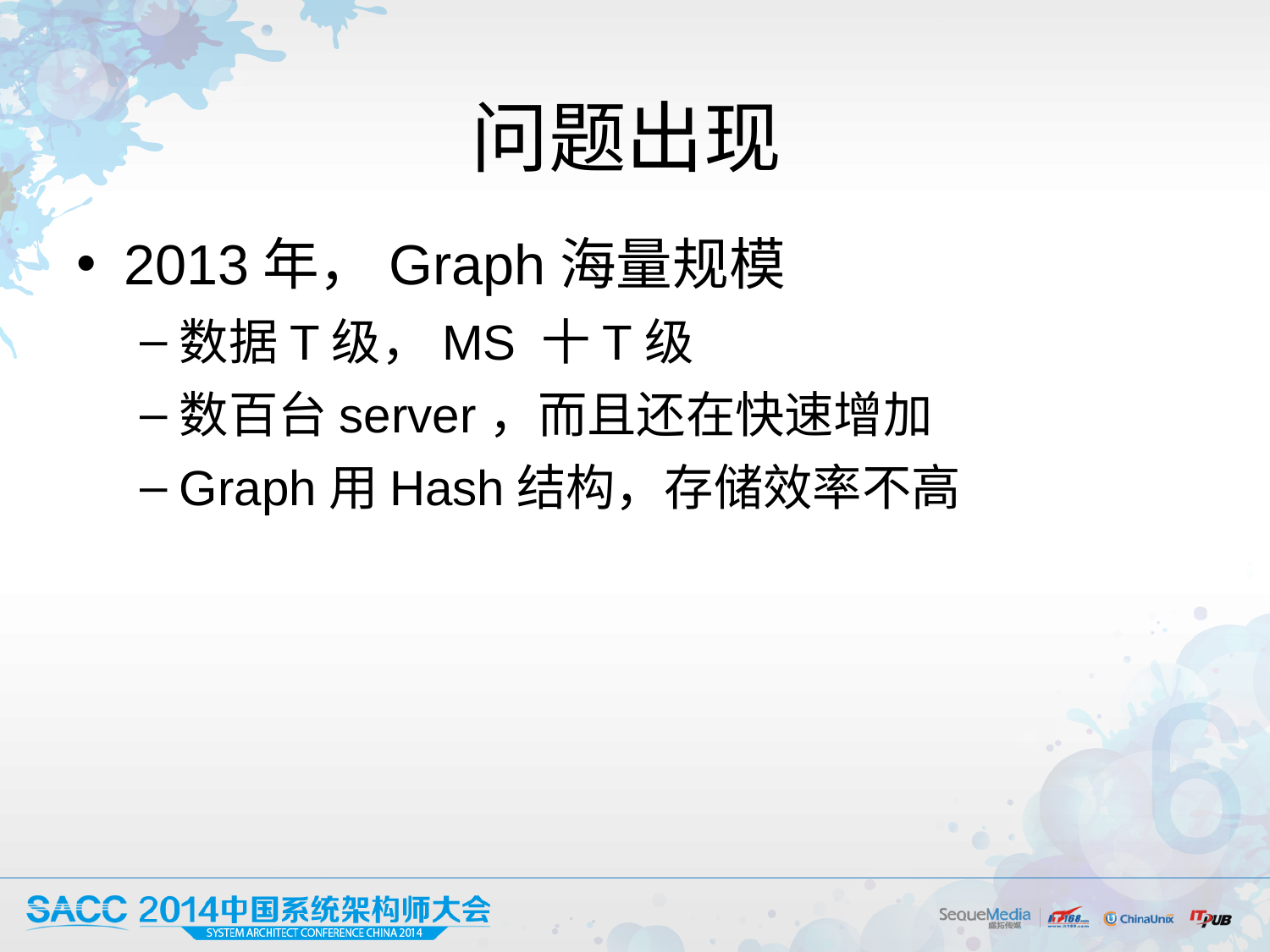

# 问题出现
2013年，Graph海量规模
数据T级，MS 十T级
数百台server，而且还在快速增加
Graph用Hash结构，存储效率不高